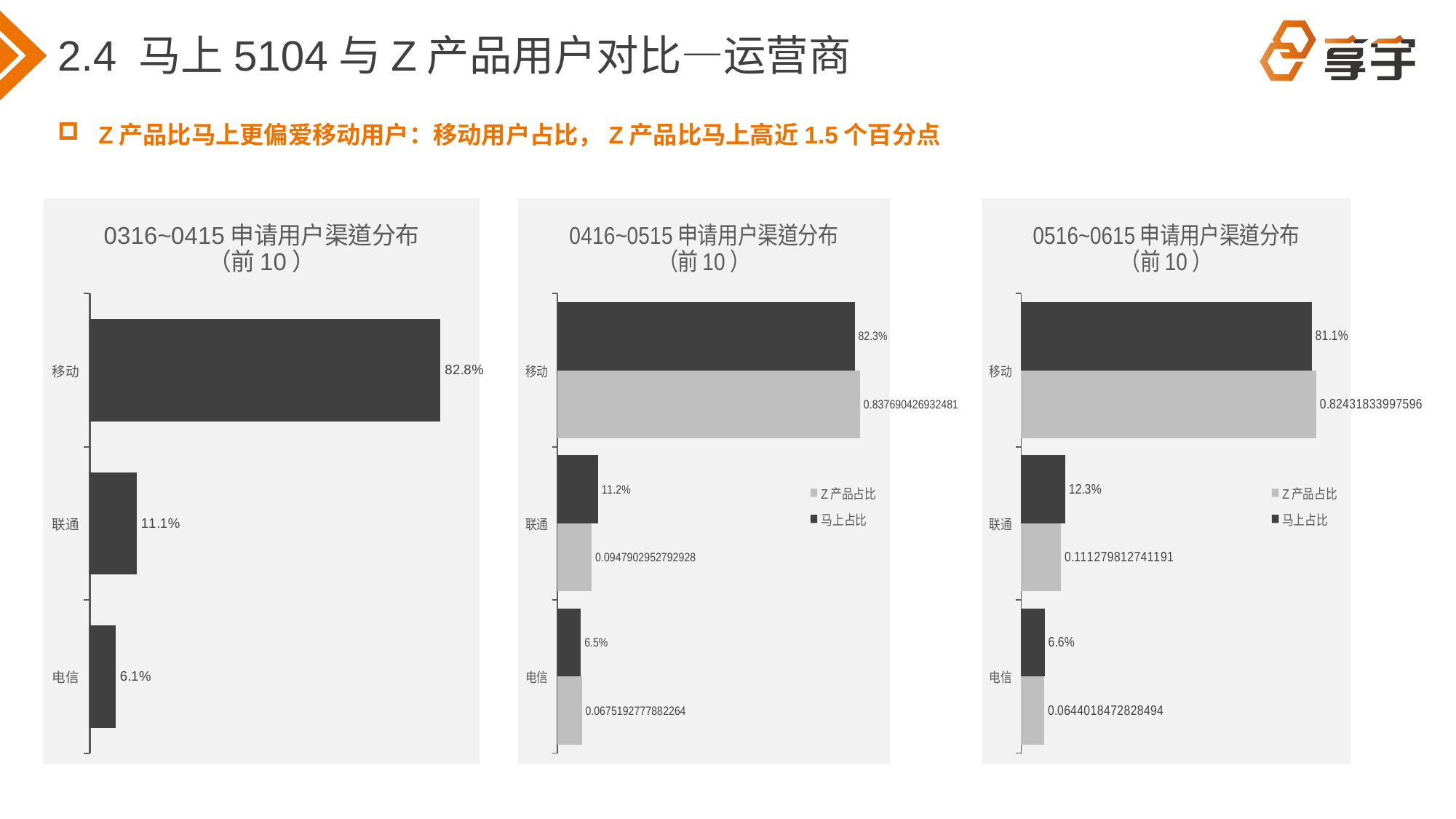

# 2.4 马上5104与Z产品用户对比—运营商
Z产品比马上更偏爱移动用户：移动用户占比，Z产品比马上高近1.5个百分点

### Chart: 0316~0415申请用户渠道分布（前10）

| Category | 占比 |
|---|---|
| 移动 | 0.828036855960887 |
| 联通 | 0.110818603485019 |
| 电信 | 0.061144540554093 |

### Chart: 0416~0515申请用户渠道分布（前10）

| Category | 马上占比 | Z产品占比 |
|---|---|---|
| 移动 | 0.823112499249204 | 0.837690426932481 |
| 联通 | 0.112198930866719 | 0.0947902952792928 |
| 电信 | 0.0646885698840771 | 0.0675192777882264 |

### Chart: 0516~0615申请用户渠道分布（前10）

| Category | 马上占比 | Z产品占比 |
|---|---|---|
| 移动 | 0.81123094535157 | 0.82431833997596 |
| 联通 | 0.122913779598723 | 0.111279812741191 |
| 电信 | 0.0658552750497078 | 0.0644018472828494 |